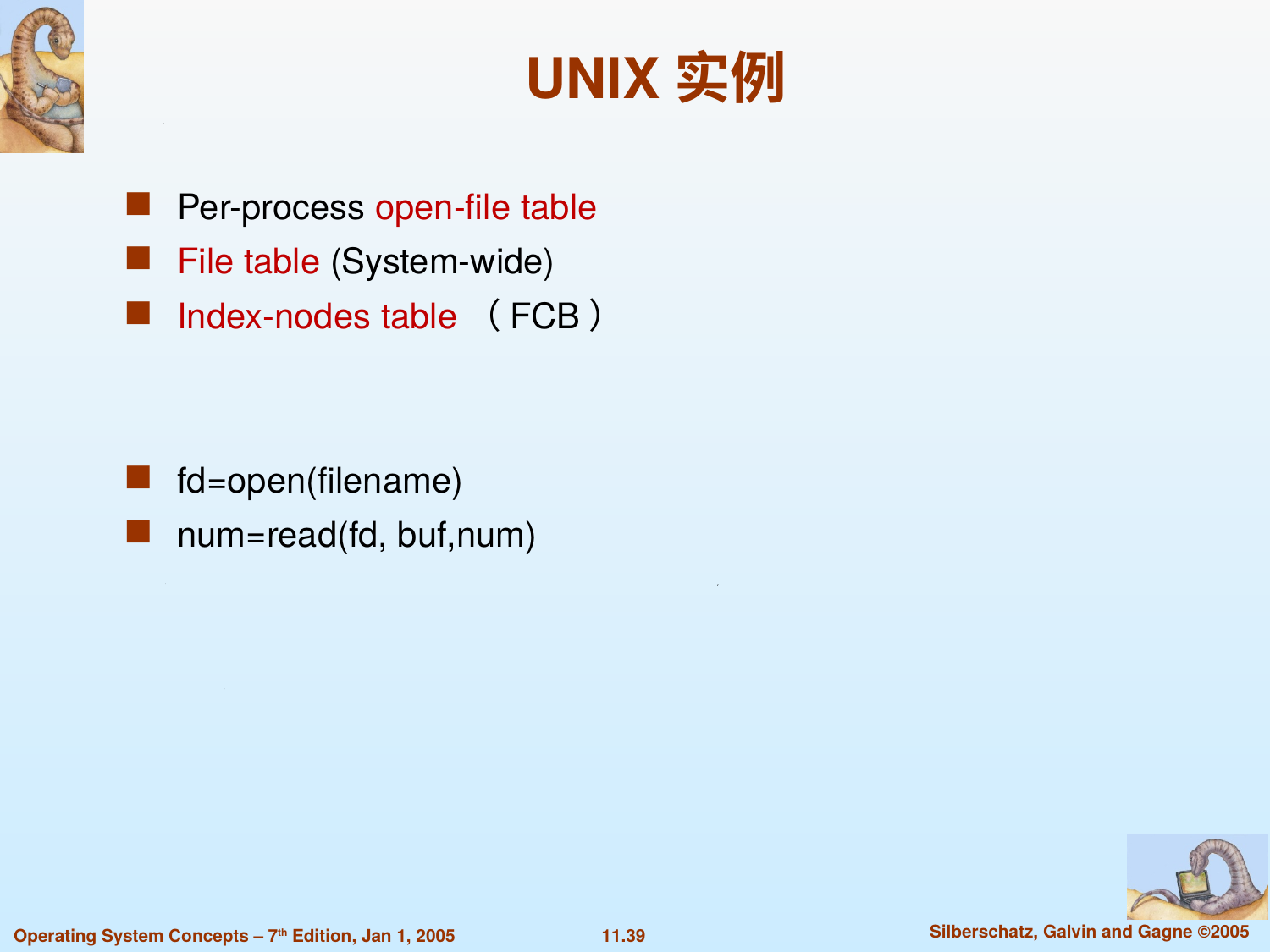

UNIX实例
Per-process open-file table
File table (System-wide)
Index-nodes table（FCB）

fd=open(filename)
num=read(fd, buf,num)